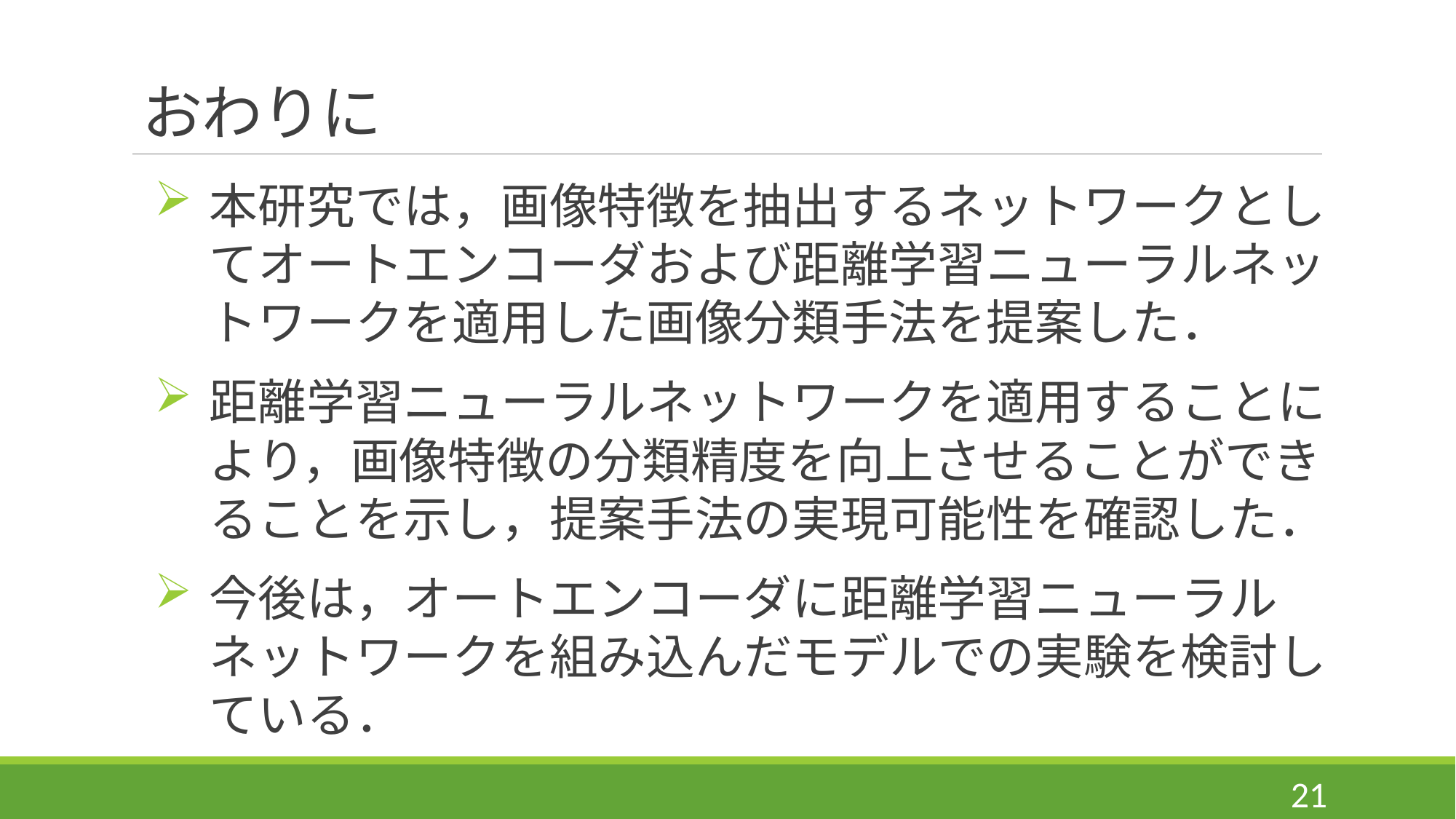

# おわりに
本研究では，画像特徴を抽出するネットワークとしてオートエンコーダおよび距離学習ニューラルネットワークを適用した画像分類手法を提案した．
距離学習ニューラルネットワークを適用することにより，画像特徴の分類精度を向上させることができることを示し，提案手法の実現可能性を確認した．
今後は，オートエンコーダに距離学習ニューラルネットワークを組み込んだモデルでの実験を検討している．

21